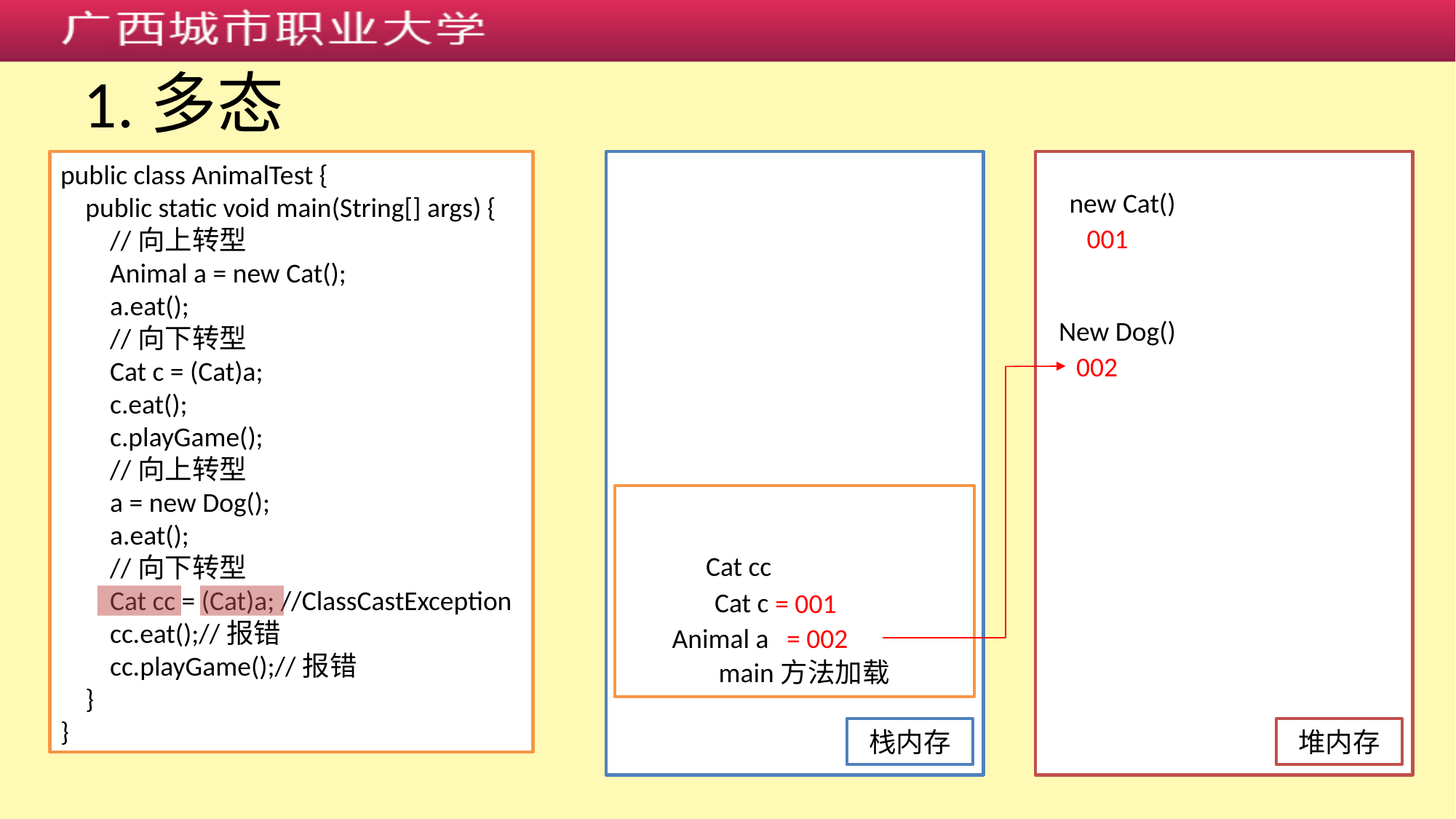

# 1.多态
public class AnimalTest {
    public static void main(String[] args) {
        //向上转型
        Animal a = new Cat();
        a.eat();
        //向下转型
        Cat c = (Cat)a;
        c.eat();
        c.playGame();
        //向上转型
        a = new Dog();
        a.eat();
        //向下转型
        Cat cc = (Cat)a; //ClassCastException
        cc.eat();//报错
        cc.playGame();//报错
    }
}

栈内存

堆内存
new Cat()
001
|  |  |
| --- | --- |
New Dog()
002
|  |  |
| --- | --- |

main方法加载
Cat cc
Cat c
= 001

= 002
Animal a
= 001